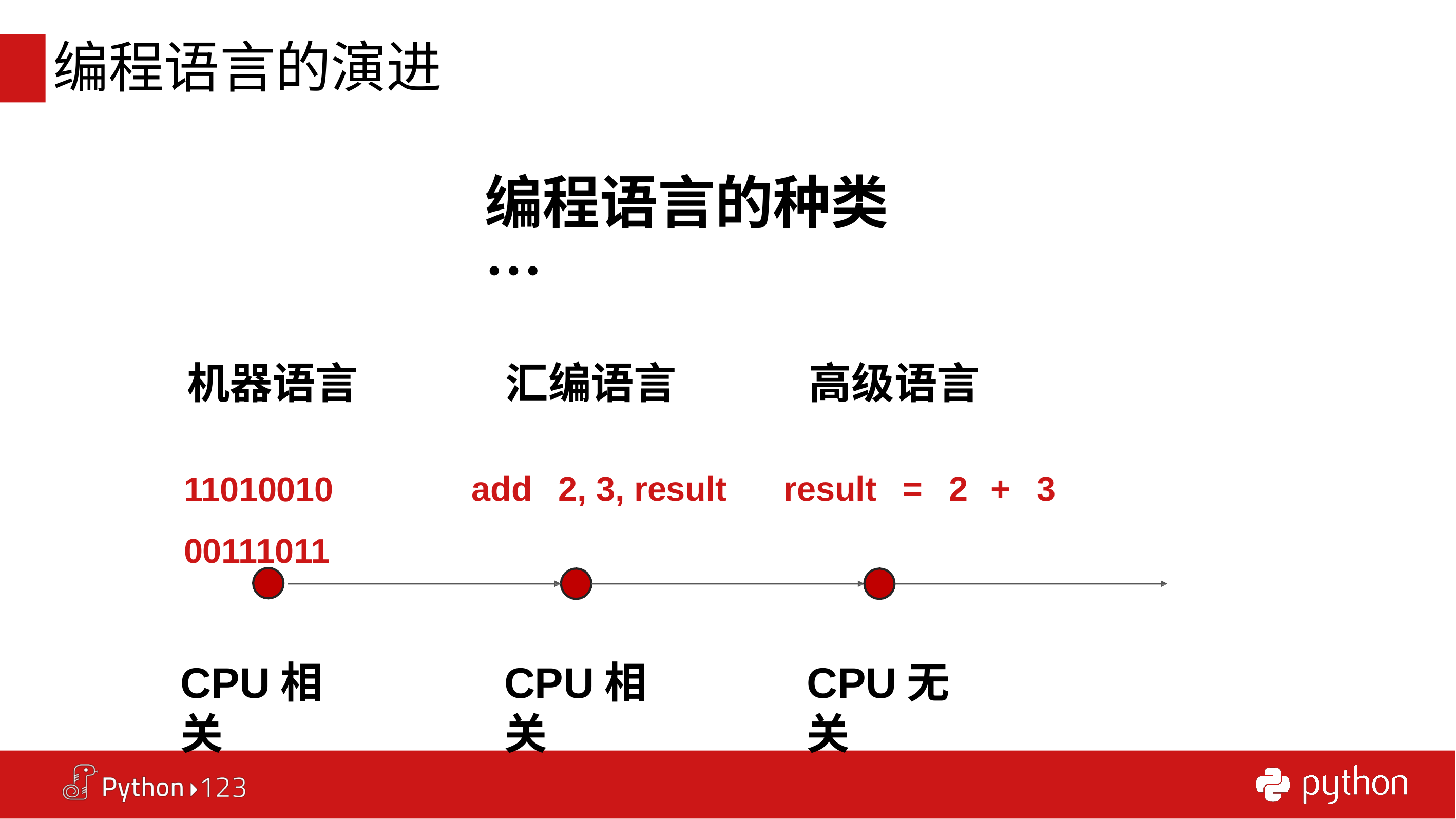

# 编程语言的演进

编程语言的种类…
汇编语言
高级语言
机器语言
11010010
00111011
add	2, 3, result
result	=	2	+	3

CPU相关
CPU相关
CPU无关